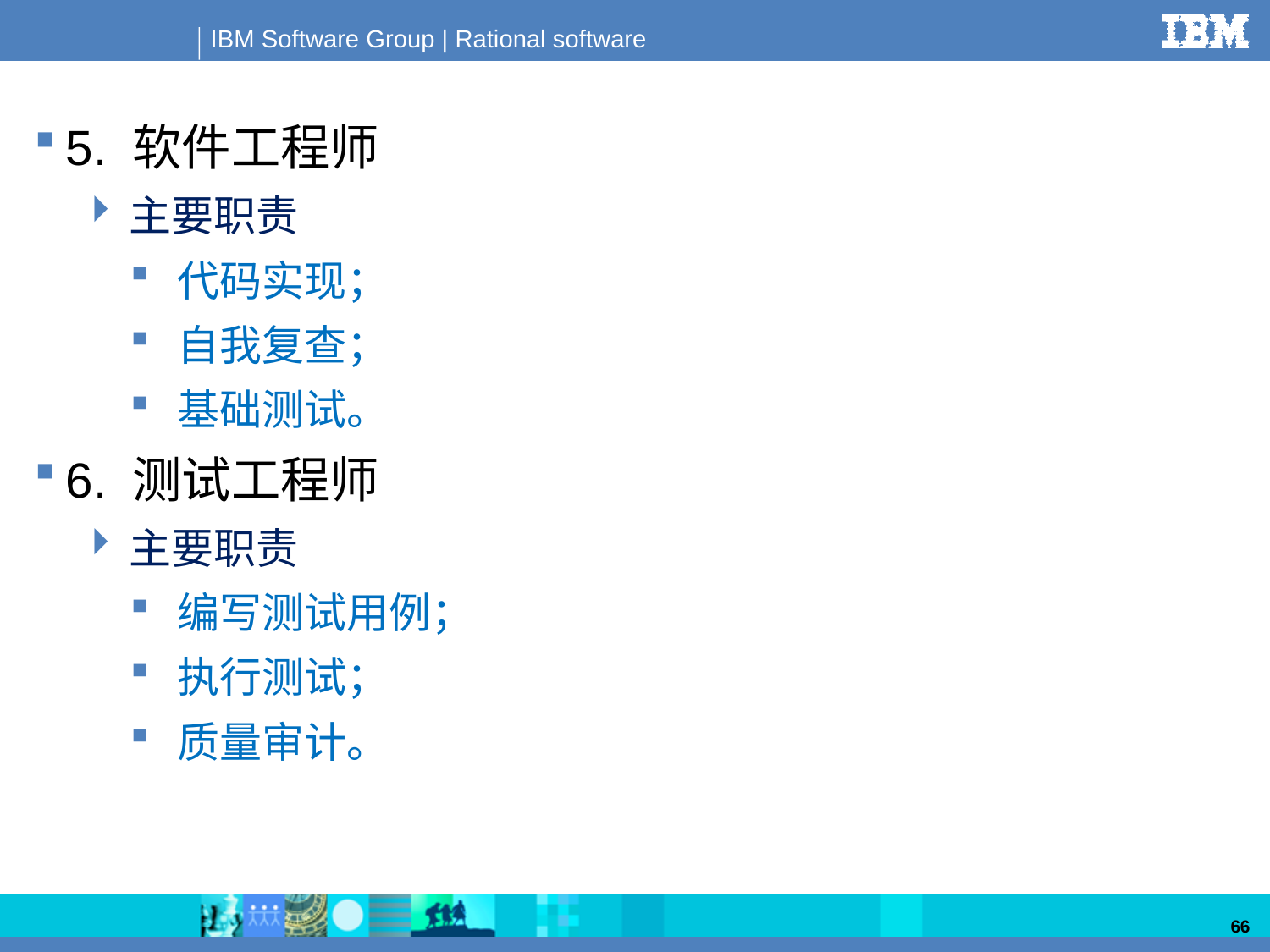

5. 软件工程师
主要职责
代码实现；
自我复查；
基础测试。
6. 测试工程师
主要职责
编写测试用例；
执行测试；
质量审计。

66